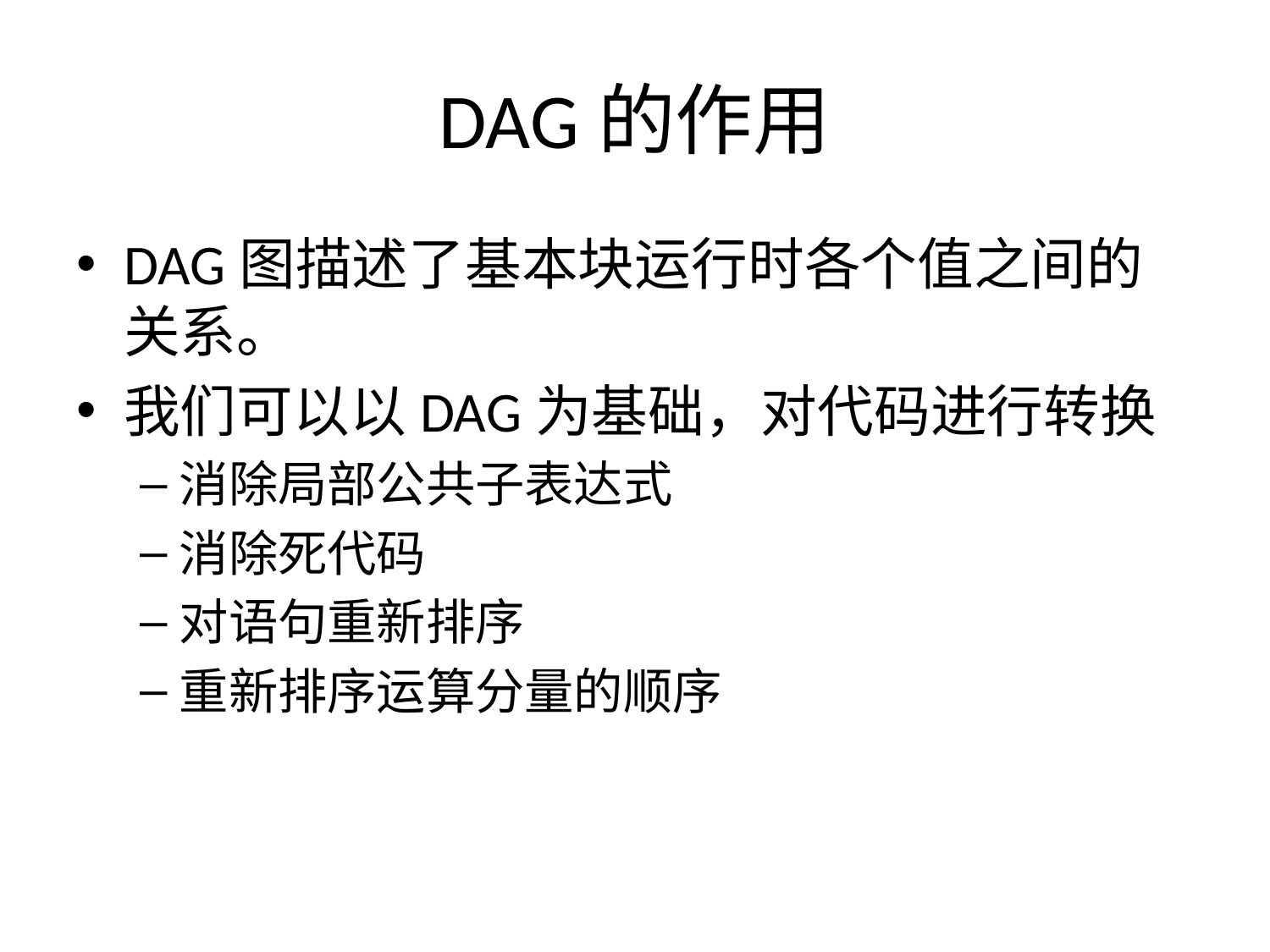

# DAG的作用
DAG图描述了基本块运行时各个值之间的关系。
我们可以以DAG为基础，对代码进行转换
消除局部公共子表达式
消除死代码
对语句重新排序
重新排序运算分量的顺序